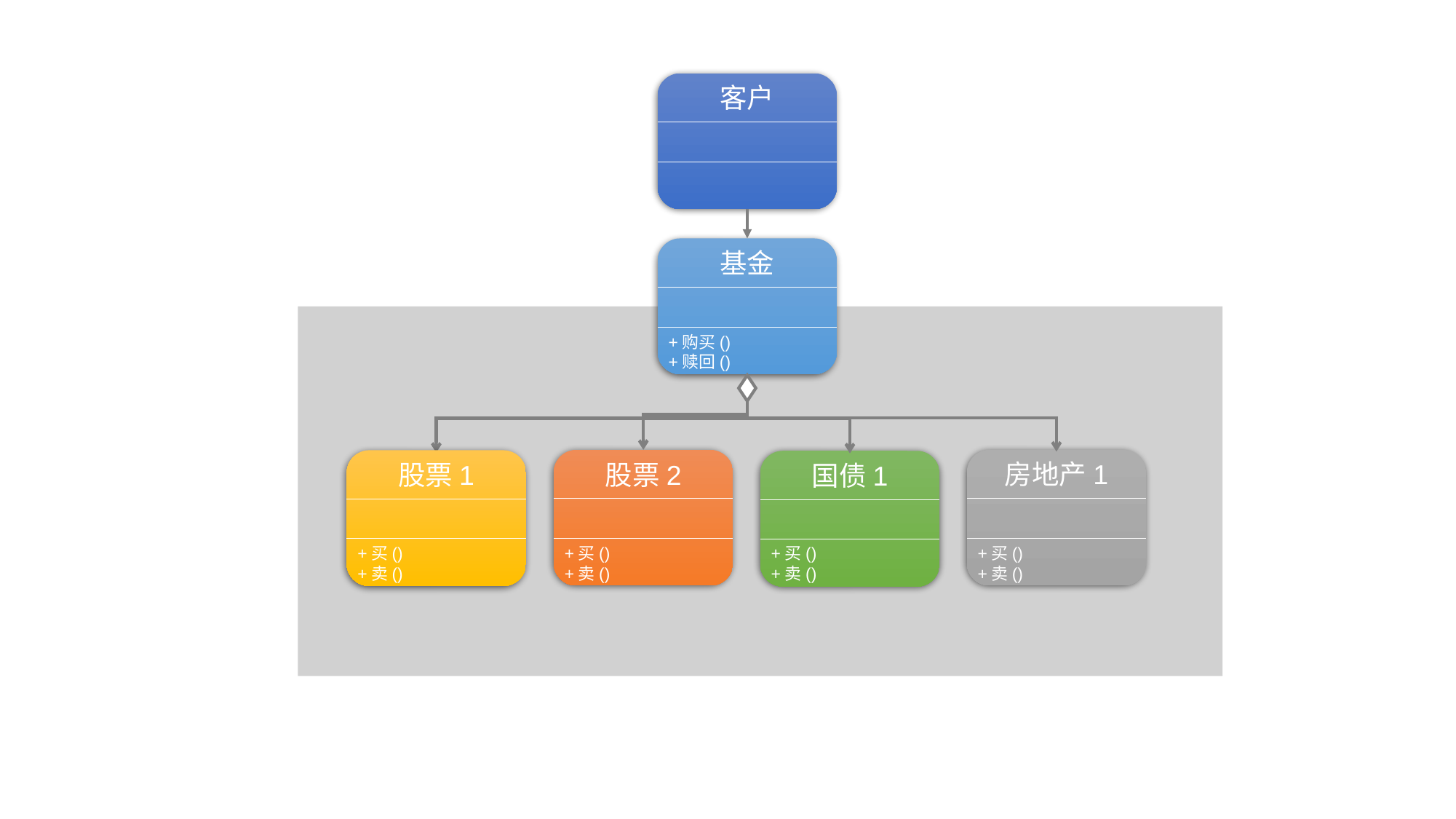

客户

基金

+购买()
+赎回()

股票2

房地产1

股票1

国债1
+买()
+卖()
+买()
+卖()
+买()
+卖()
+买()
+卖()